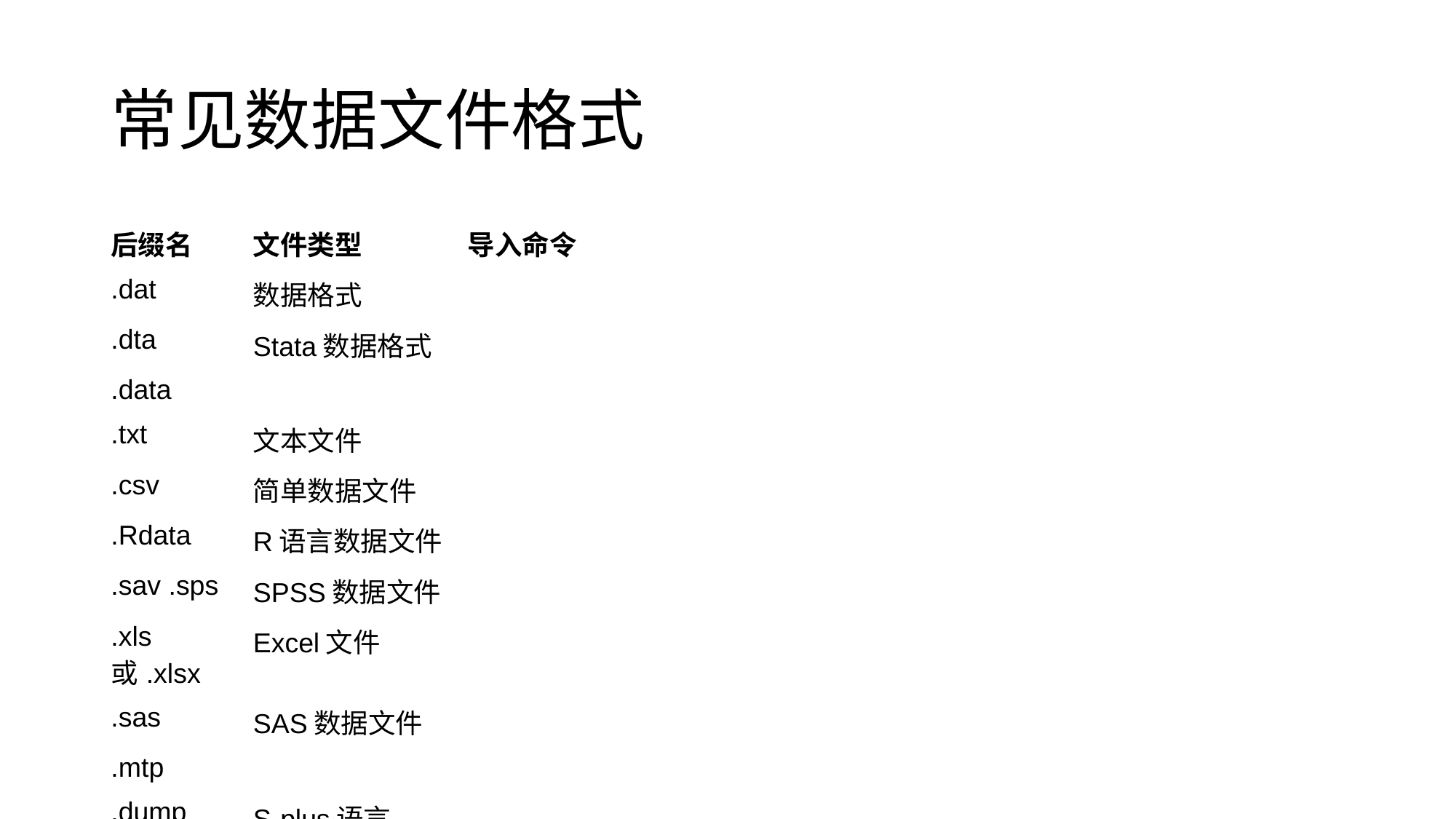

# 常见数据文件格式
| 后缀名 | 文件类型 | 导入命令 |
| --- | --- | --- |
| .dat | 数据格式 |  |
| .dta | Stata数据格式 |  |
| .data |  |  |
| .txt | 文本文件 |  |
| .csv | 简单数据文件 |  |
| .Rdata | R语言数据文件 |  |
| .sav .sps | SPSS数据文件 |  |
| .xls或.xlsx | Excel文件 |  |
| .sas | SAS数据文件 |  |
| .mtp |  |  |
| .dump | S-plus语言 |  |
|  |  |  |